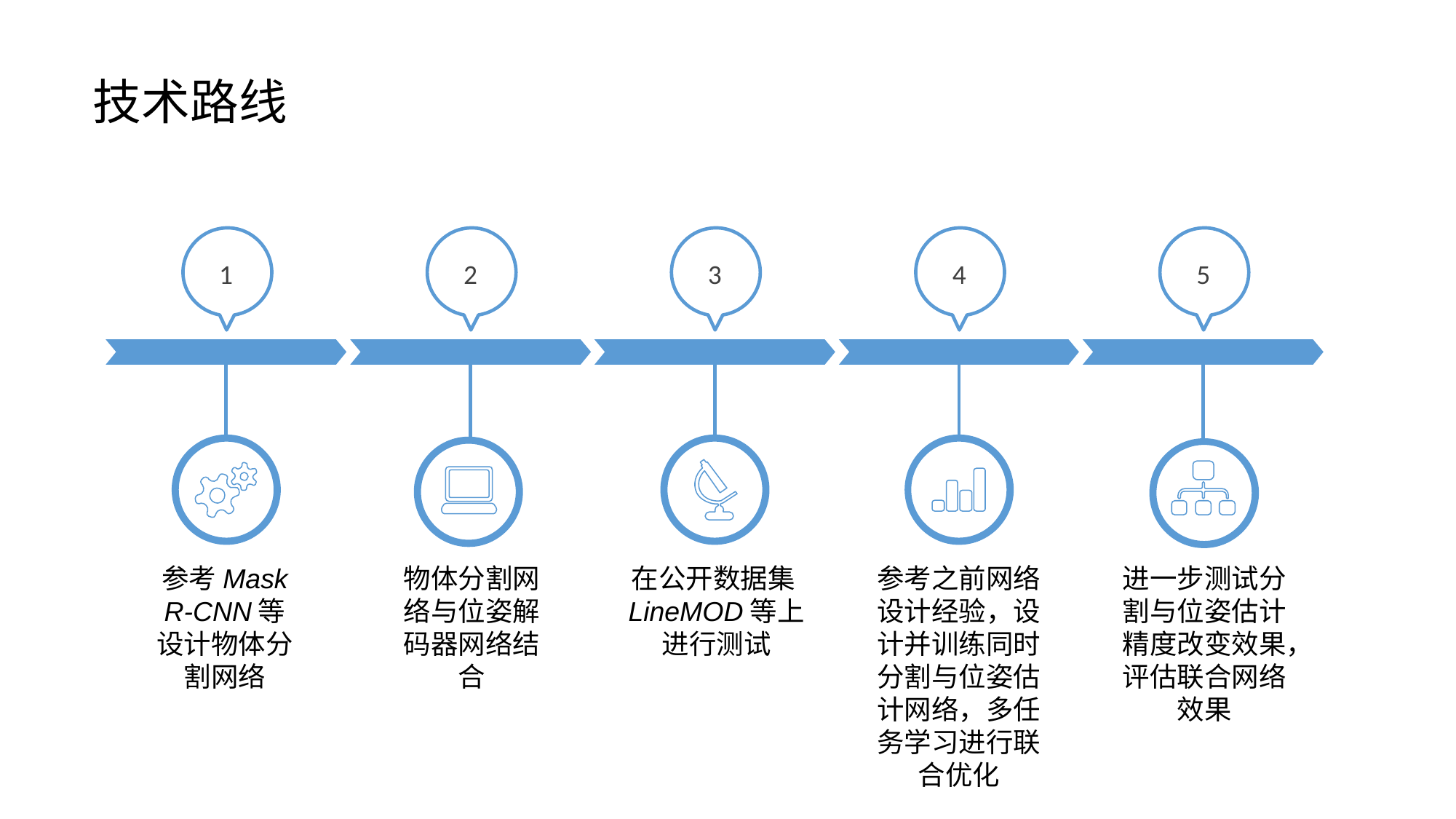

技术路线

1
2
3
4
5

参考Mask R-CNN等设计物体分割网络
物体分割网络与位姿解码器网络结合
在公开数据集LineMOD等上进行测试
参考之前网络设计经验，设计并训练同时分割与位姿估计网络，多任务学习进行联合优化
进一步测试分割与位姿估计精度改变效果，评估联合网络效果